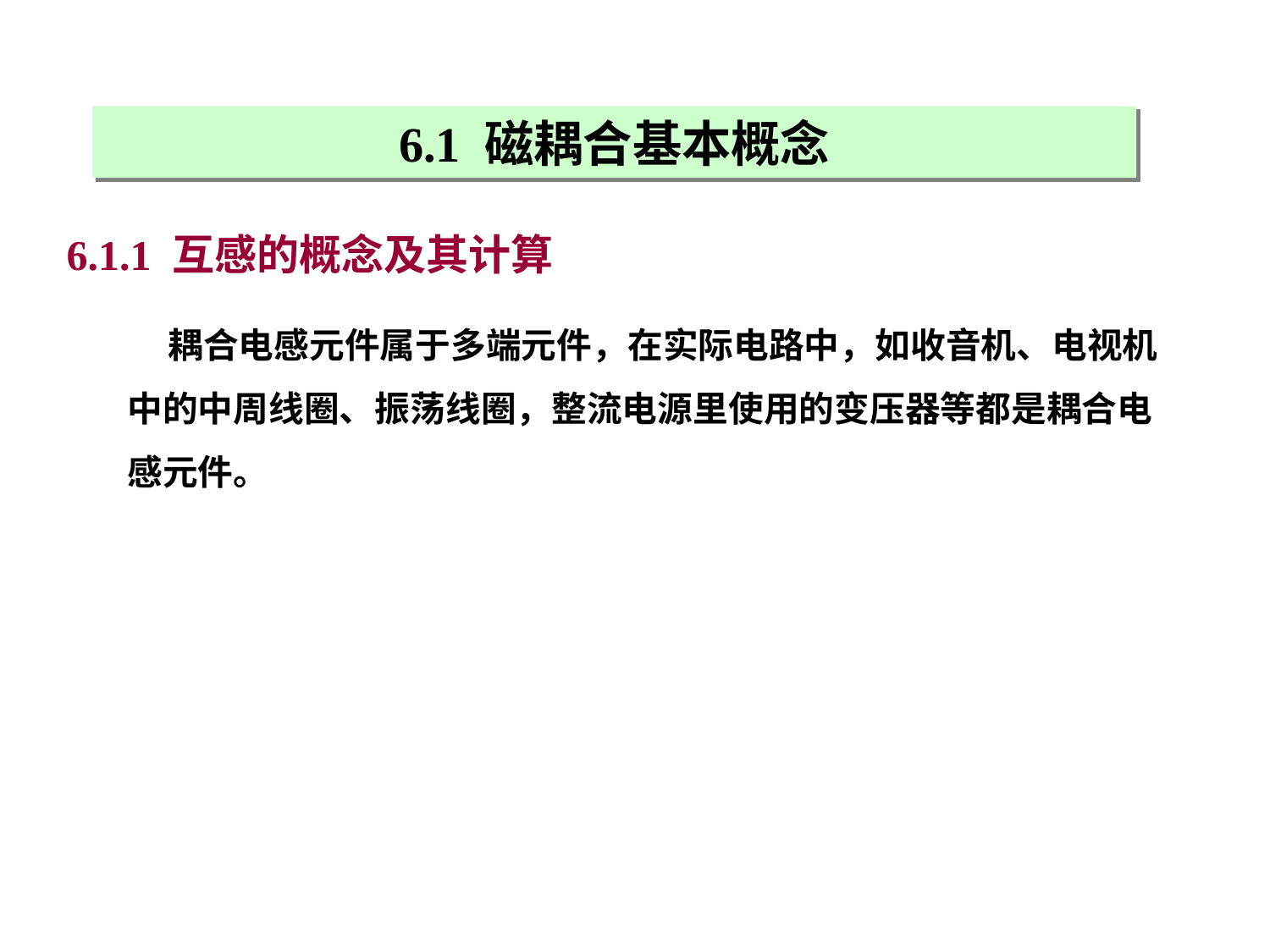

6.1 磁耦合基本概念
6.1.1 互感的概念及其计算
    耦合电感元件属于多端元件，在实际电路中，如收音机、电视机中的中周线圈、振荡线圈，整流电源里使用的变压器等都是耦合电感元件。